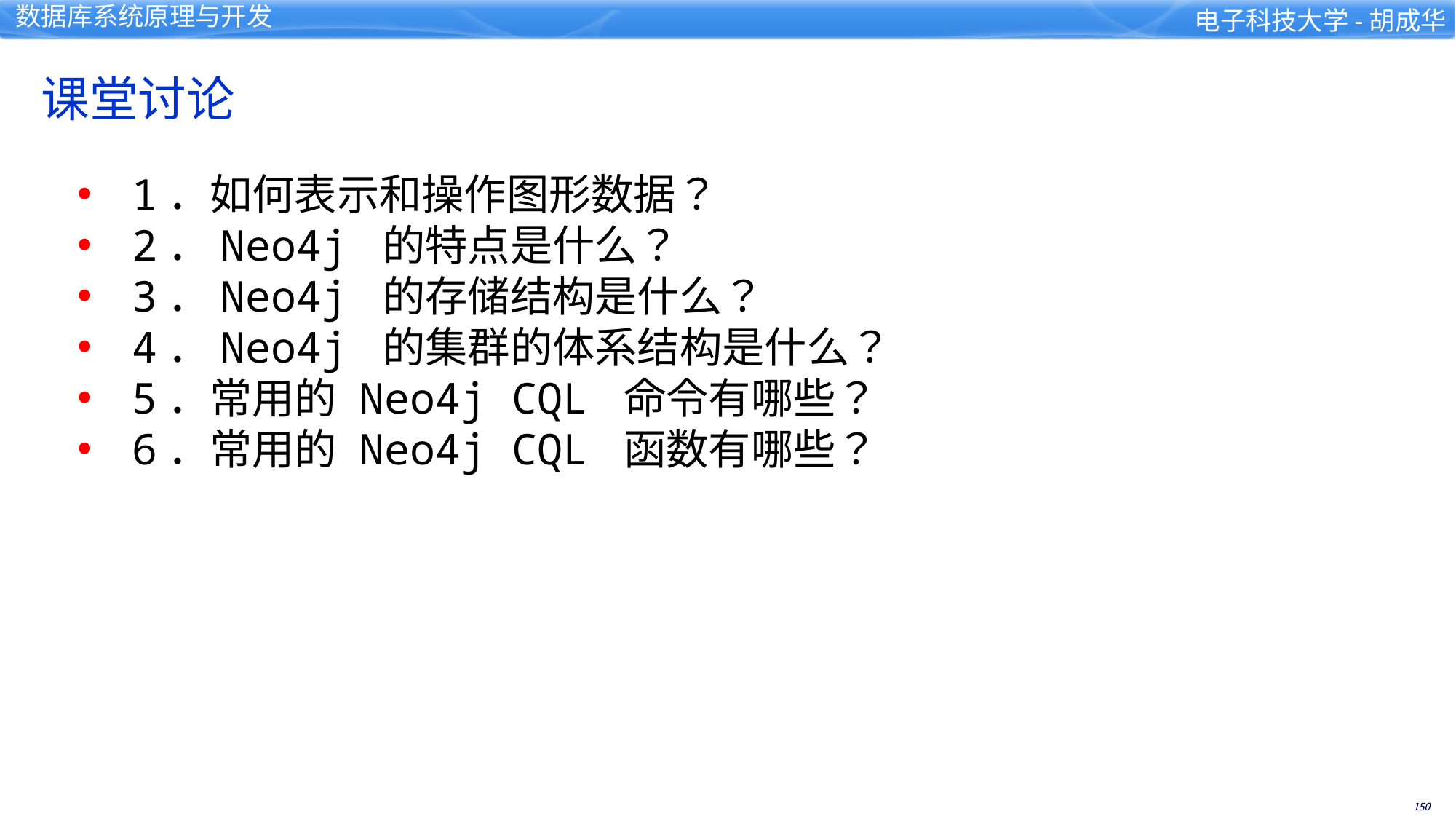

课堂讨论
1．如何表示和操作图形数据？
2．Neo4j 的特点是什么？
3．Neo4j 的存储结构是什么？
4．Neo4j 的集群的体系结构是什么？
5．常用的 Neo4j CQL 命令有哪些？
6．常用的 Neo4j CQL 函数有哪些？